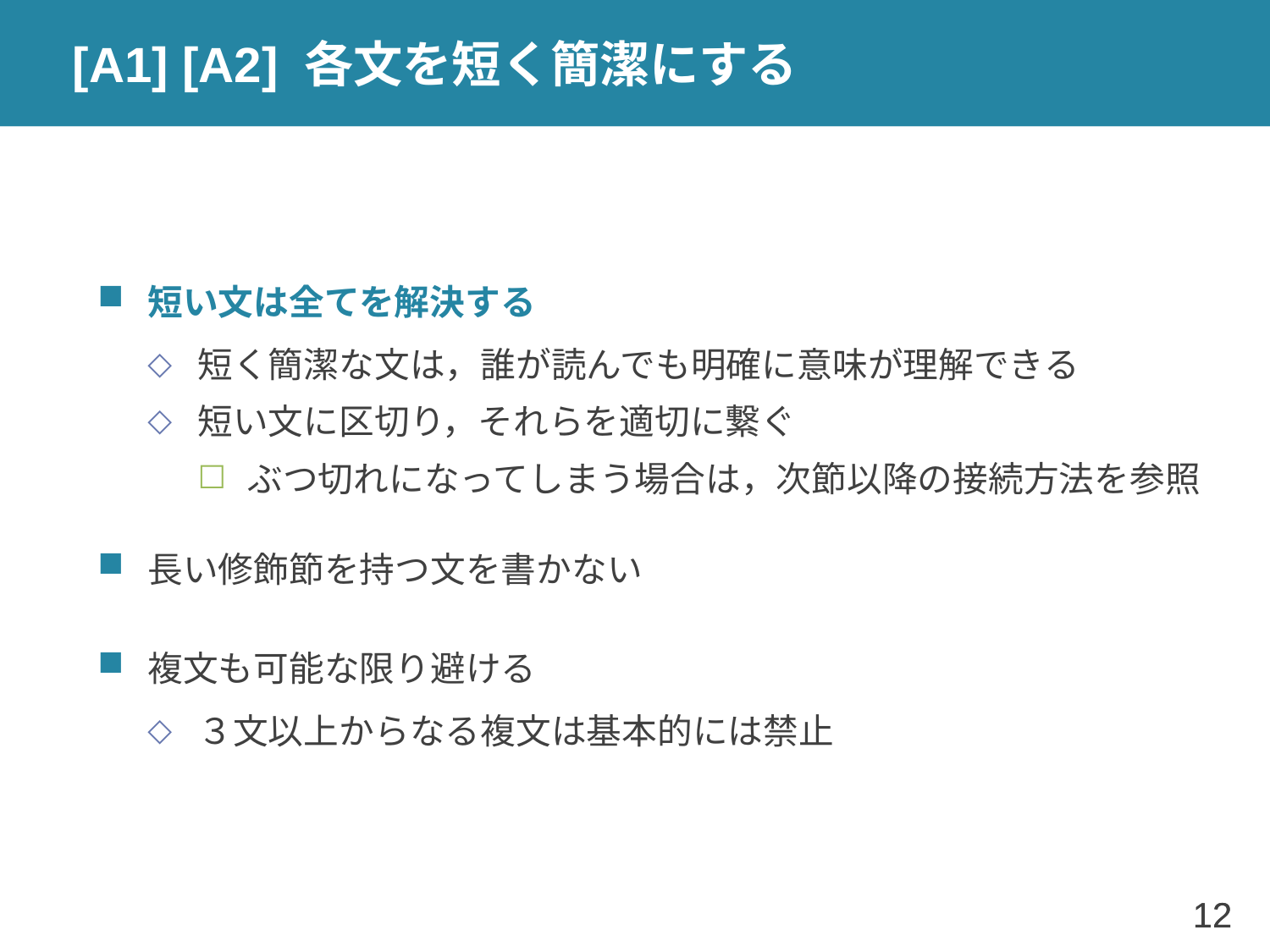

# [A1] [A2] 各文を短く簡潔にする
短い文は全てを解決する
短く簡潔な文は，誰が読んでも明確に意味が理解できる
短い文に区切り，それらを適切に繋ぐ
ぶつ切れになってしまう場合は，次節以降の接続方法を参照
長い修飾節を持つ文を書かない
複文も可能な限り避ける
３文以上からなる複文は基本的には禁止